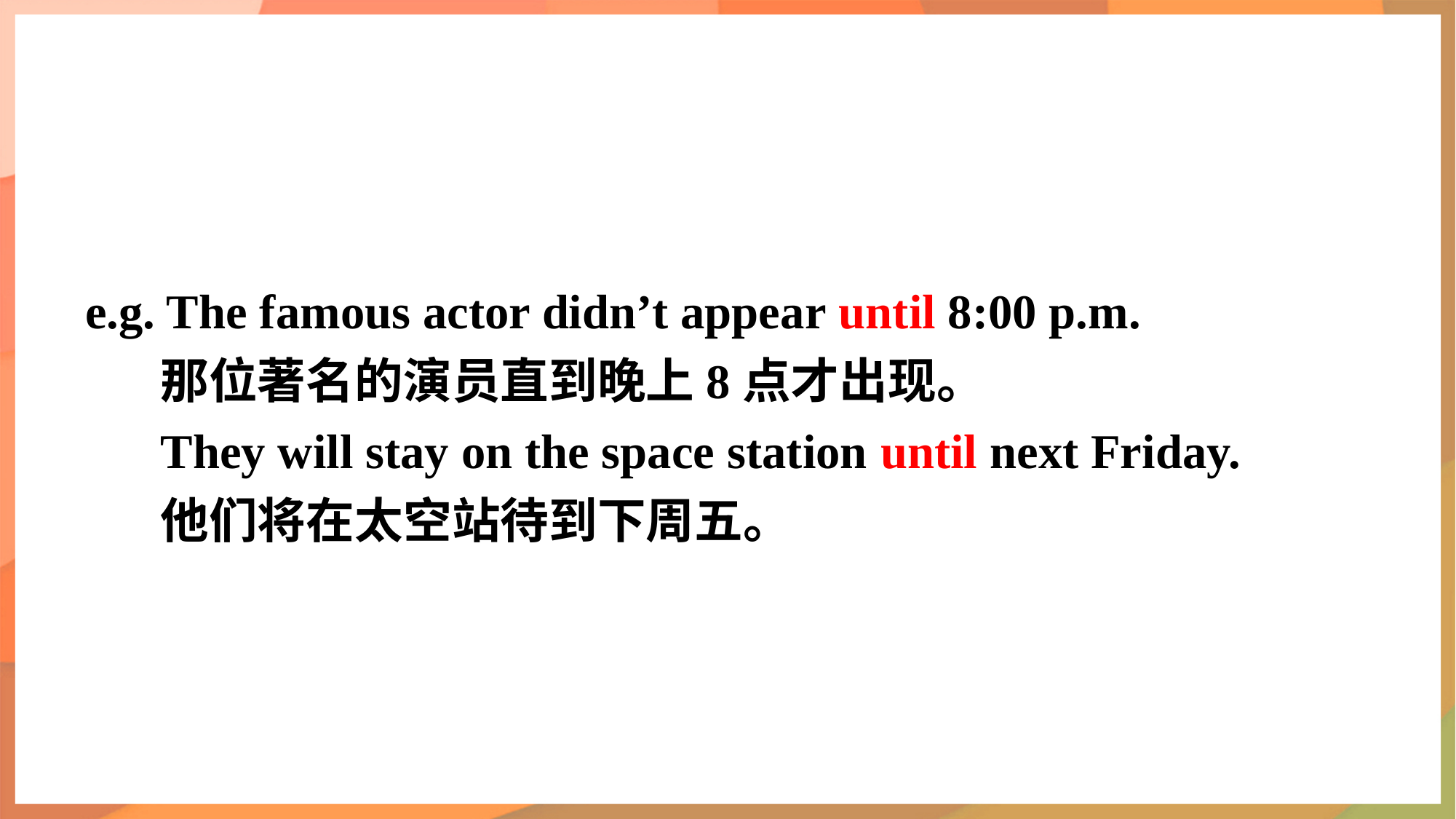

e.g. The famous actor didn’t appear until 8:00 p.m.
那位著名的演员直到晚上8点才出现。
They will stay on the space station until next Friday.
他们将在太空站待到下周五。